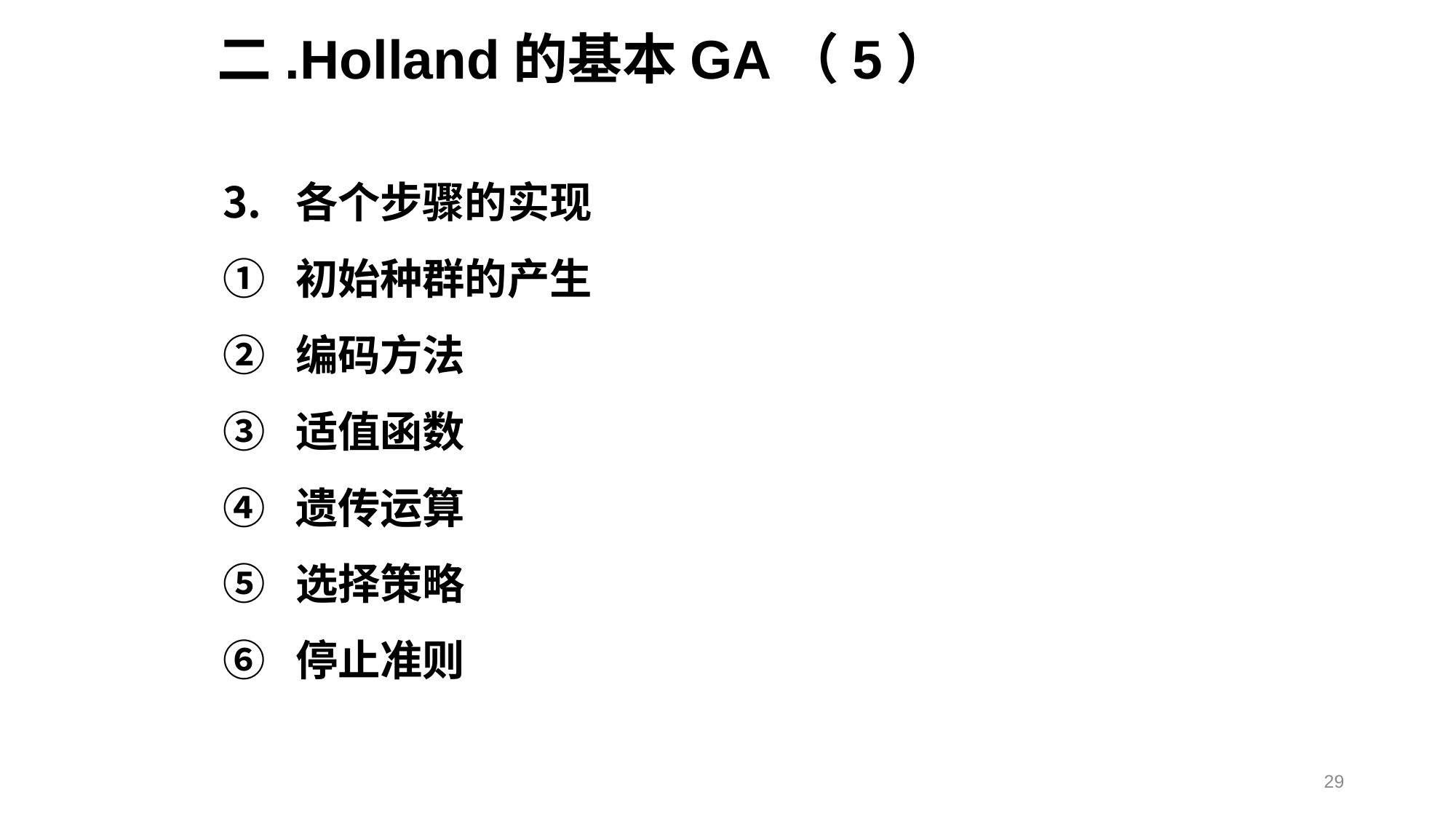

# 二.Holland的基本GA（5）
各个步骤的实现
初始种群的产生
编码方法
适值函数
遗传运算
选择策略
停止准则
29